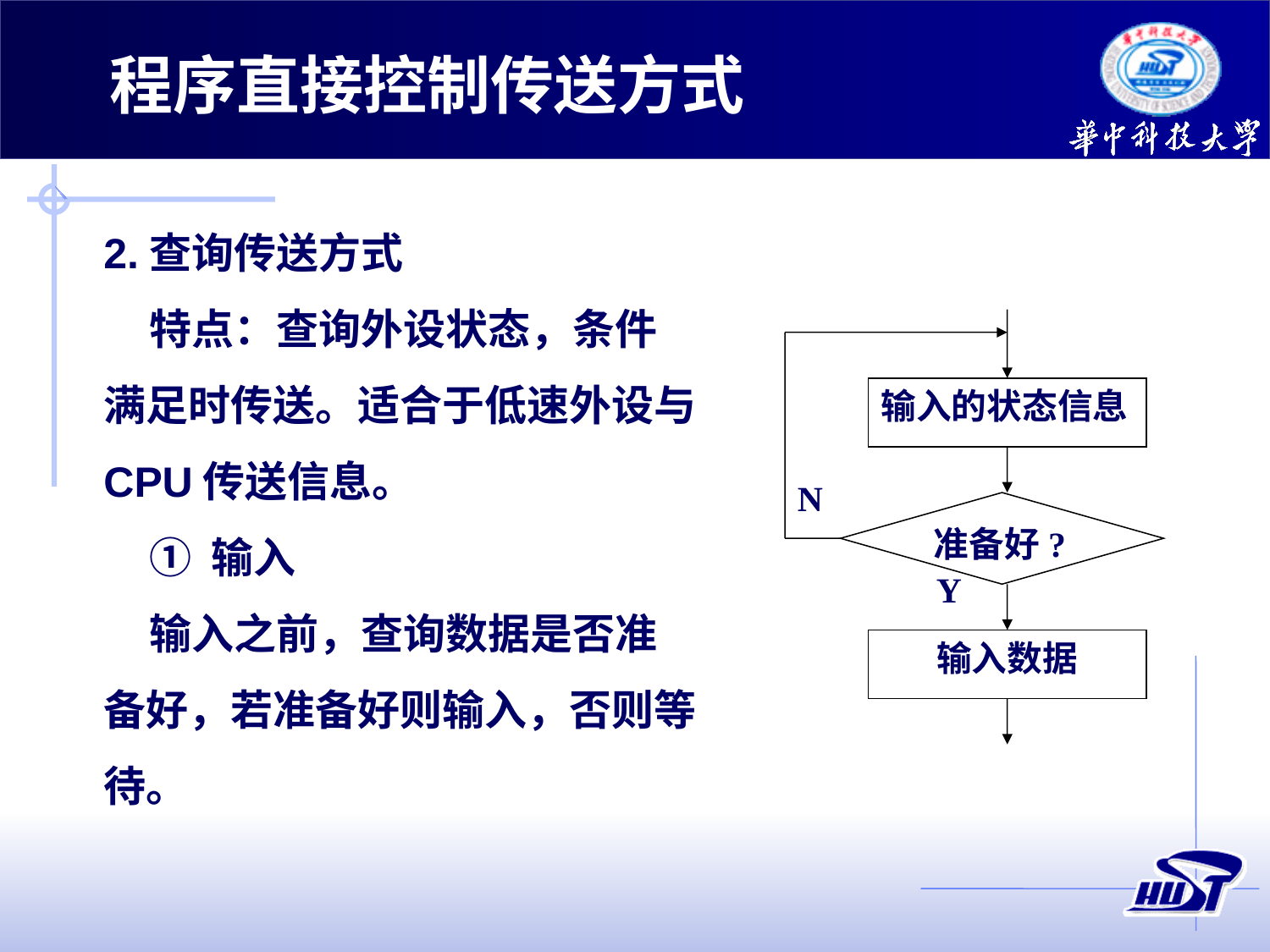

程序直接控制传送方式
2.查询传送方式
特点：查询外设状态，条件满足时传送。适合于低速外设与CPU传送信息。
① 输入
输入之前，查询数据是否准备好，若准备好则输入，否则等待。

输入的状态信息

N

准备好?

Y

输入数据